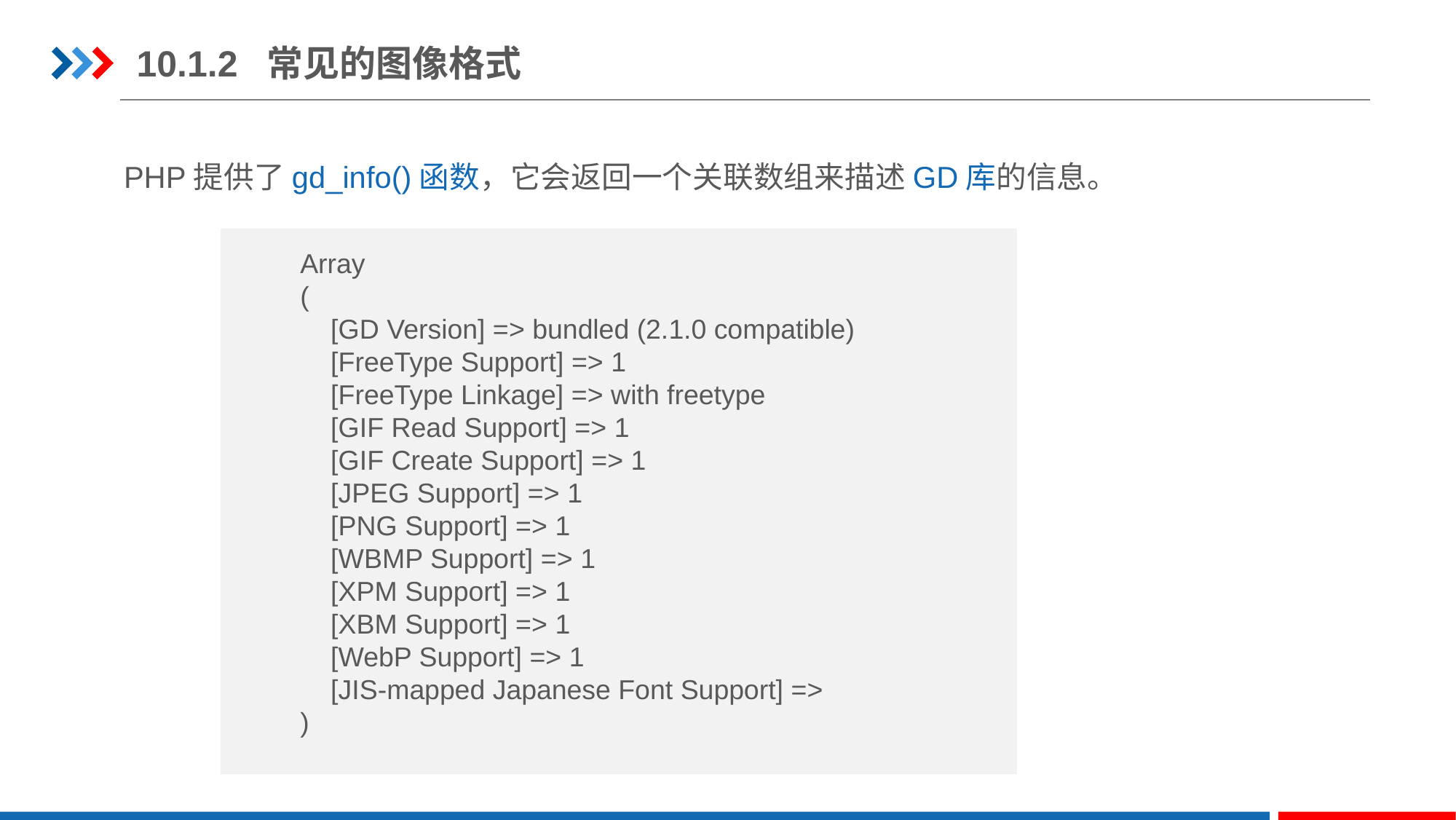

10.1.2  常见的图像格式
PHP提供了gd_info()函数，它会返回一个关联数组来描述GD库的信息。

Array
(
    [GD Version] => bundled (2.1.0 compatible)
    [FreeType Support] => 1
    [FreeType Linkage] => with freetype
    [GIF Read Support] => 1
    [GIF Create Support] => 1
    [JPEG Support] => 1
    [PNG Support] => 1
    [WBMP Support] => 1
    [XPM Support] => 1
    [XBM Support] => 1
    [WebP Support] => 1
    [JIS-mapped Japanese Font Support] =>
)